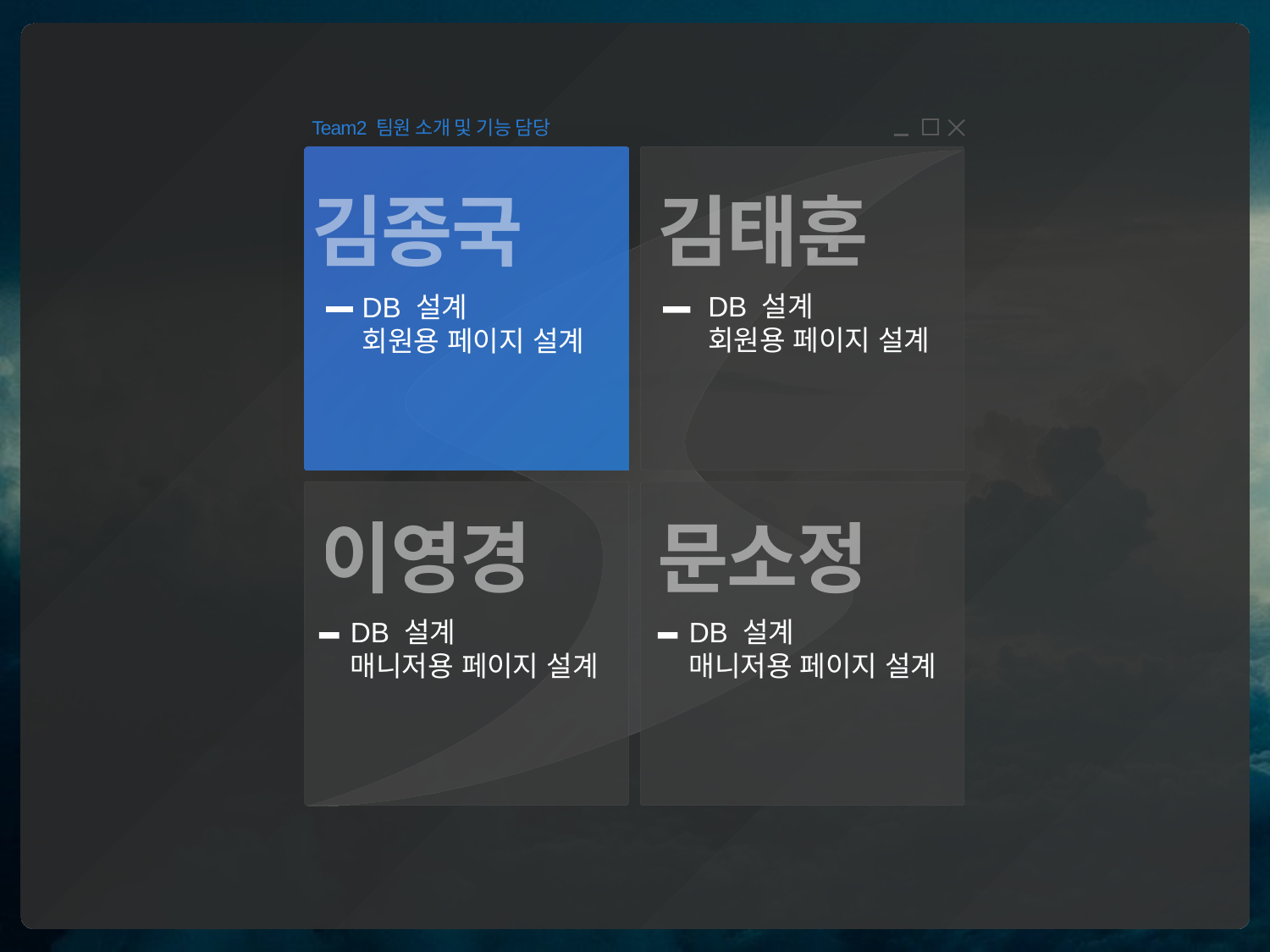

Team2 팀원 소개 및 기능 담당
팀장
# 김종국
김태훈
DB 설계
회원용 페이지 설계
DB 설계
회원용 페이지 설계

이영경
문소정
DB 설계
매니저용 페이지 설계

DB 설계
매니저용 페이지 설계